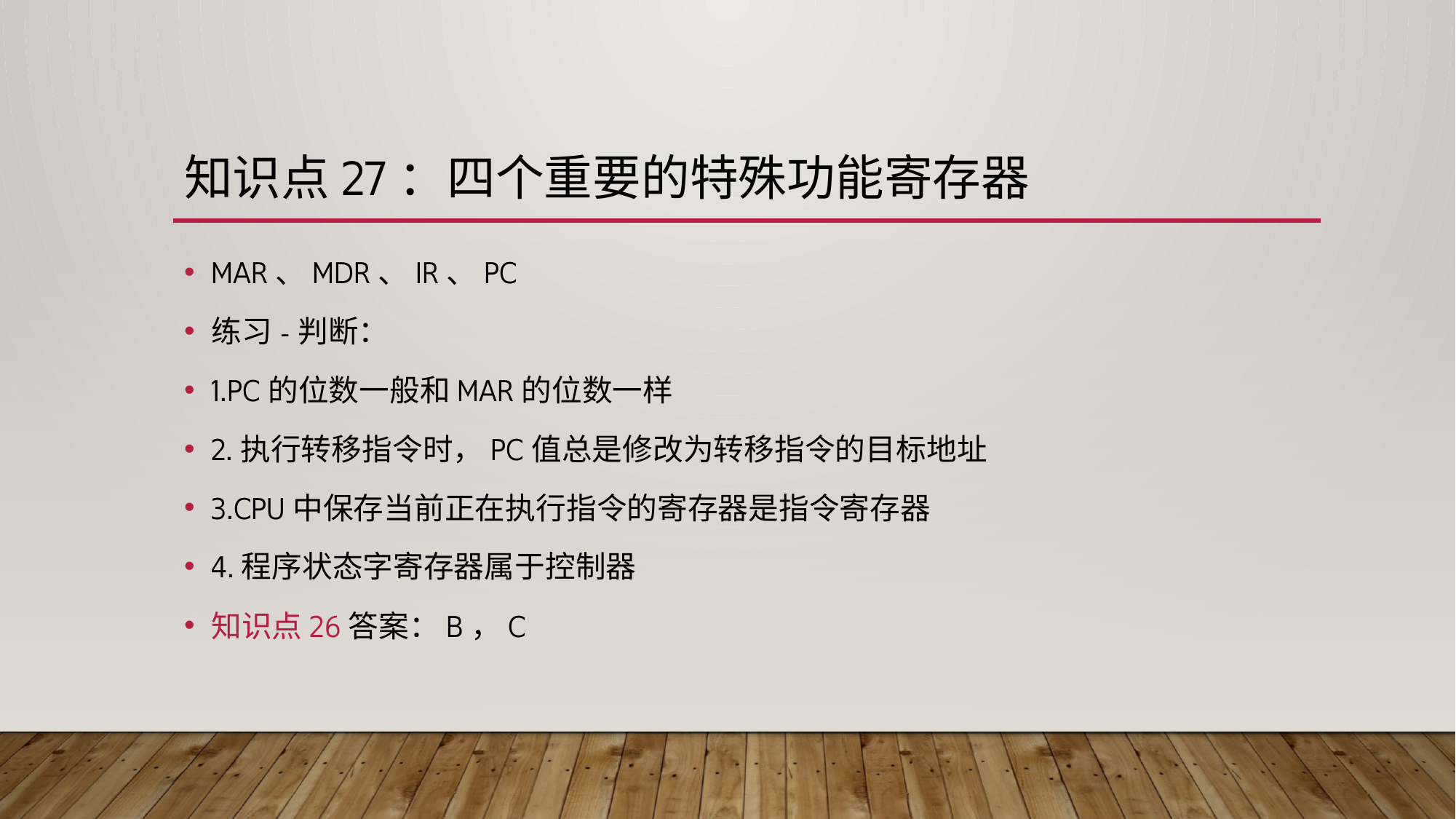

# 知识点27：四个重要的特殊功能寄存器
MAR、MDR、IR、PC
练习-判断：
1.PC的位数一般和MAR的位数一样
2.执行转移指令时，PC值总是修改为转移指令的目标地址
3.CPU中保存当前正在执行指令的寄存器是指令寄存器
4.程序状态字寄存器属于控制器
知识点26答案：B，C